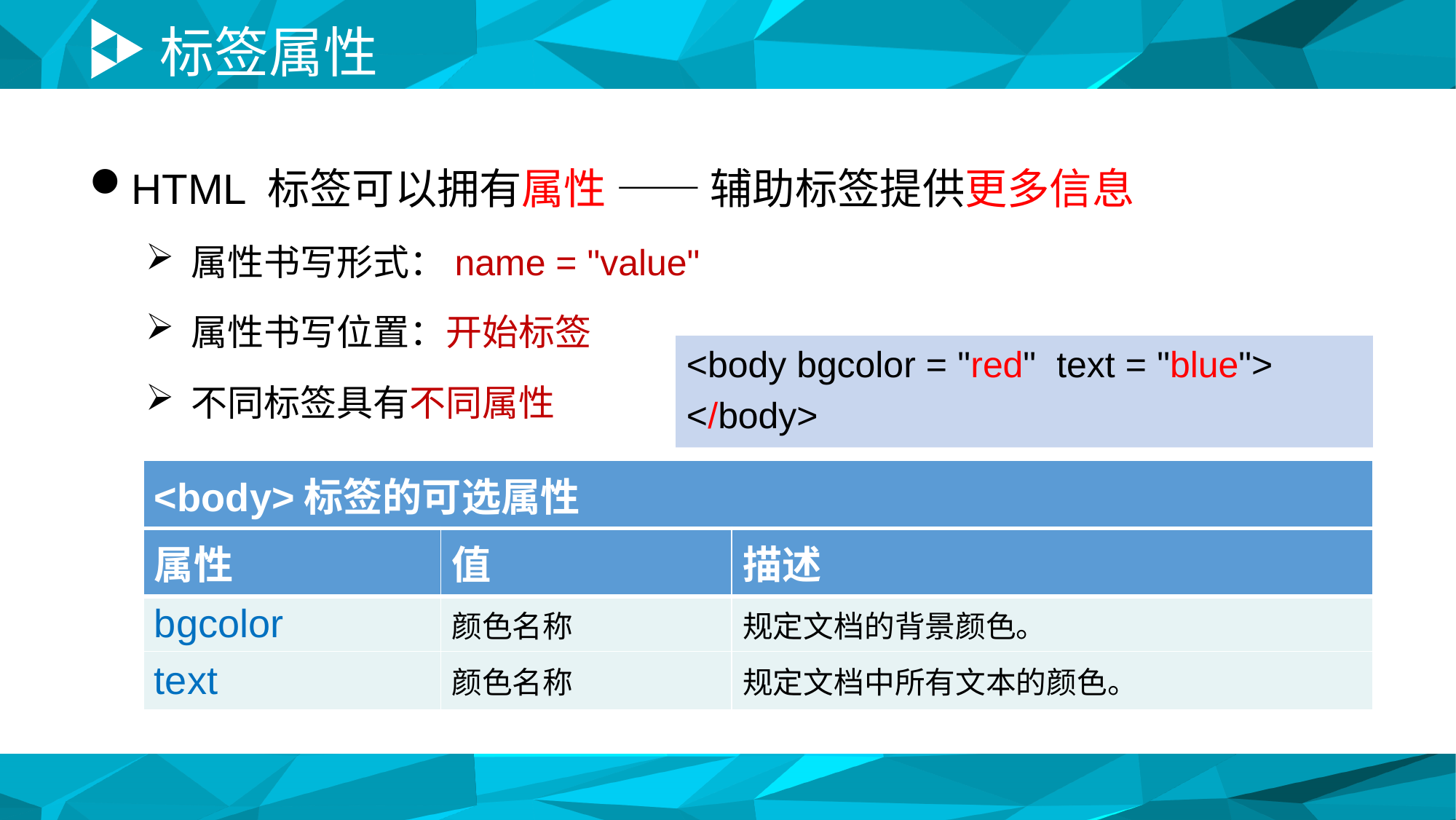

# 标签属性
HTML 标签可以拥有属性 —— 辅助标签提供更多信息
属性书写形式：name = "value"
属性书写位置：开始标签
不同标签具有不同属性
<body bgcolor = "red"  text = "blue">
</body>
| <body>标签的可选属性 |  |  |
| --- | --- | --- |
| 属性 | 值 | 描述 |
| bgcolor | 颜色名称 | 规定文档的背景颜色。 |
| text | 颜色名称 | 规定文档中所有文本的颜色。 |